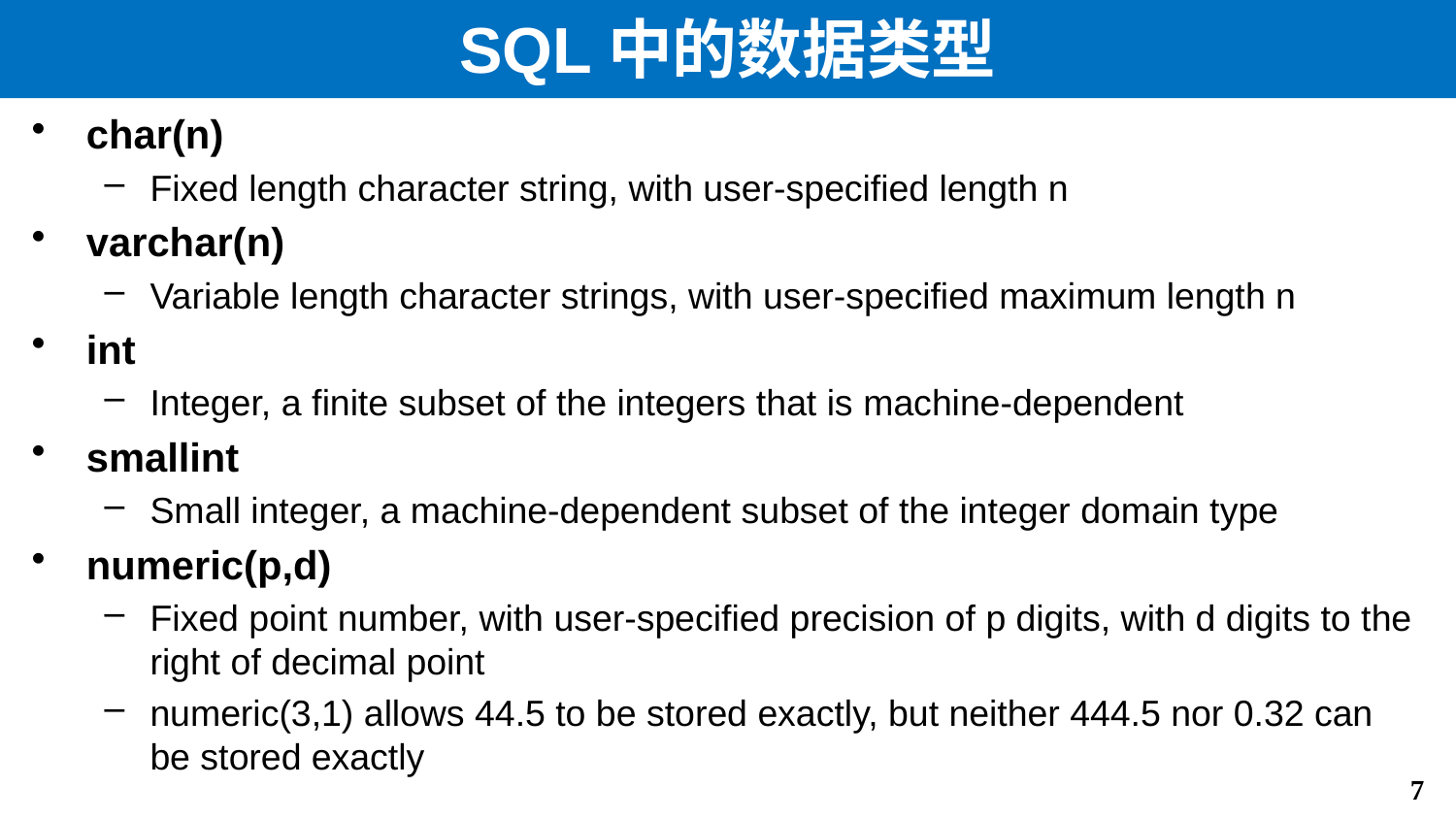

# SQL中的数据类型
char(n)
Fixed length character string, with user-specified length n
varchar(n)
Variable length character strings, with user-specified maximum length n
int
Integer, a finite subset of the integers that is machine-dependent
smallint
Small integer, a machine-dependent subset of the integer domain type
numeric(p,d)
Fixed point number, with user-specified precision of p digits, with d digits to the right of decimal point
numeric(3,1) allows 44.5 to be stored exactly, but neither 444.5 nor 0.32 can be stored exactly